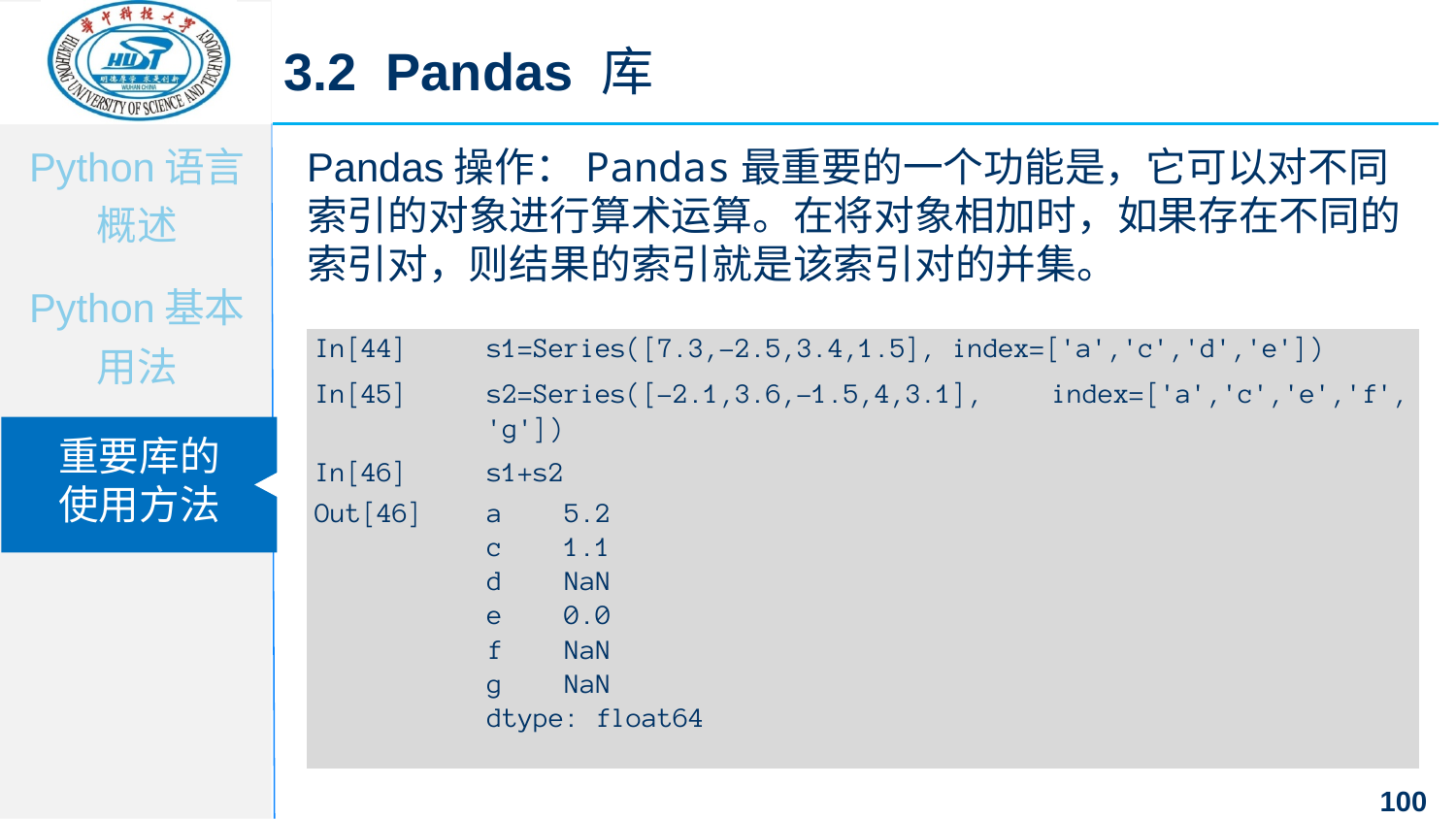

3.2  Pandas 库
Pandas操作：Pandas最重要的一个功能是，它可以对不同索引的对象进行算术运算。在将对象相加时，如果存在不同的索引对，则结果的索引就是该索引对的并集。
| In[44] | s1=Series([7.3,-2.5,3.4,1.5], index=['a','c','d','e']) |
| --- | --- |
| In[45] | s2=Series([-2.1,3.6,-1.5,4,3.1], index=['a','c','e','f', 'g']) |
| In[46] | s1+s2 |
| Out[46] | a 5.2 c 1.1 d NaN e 0.0 f NaN g NaN dtype: float64 |